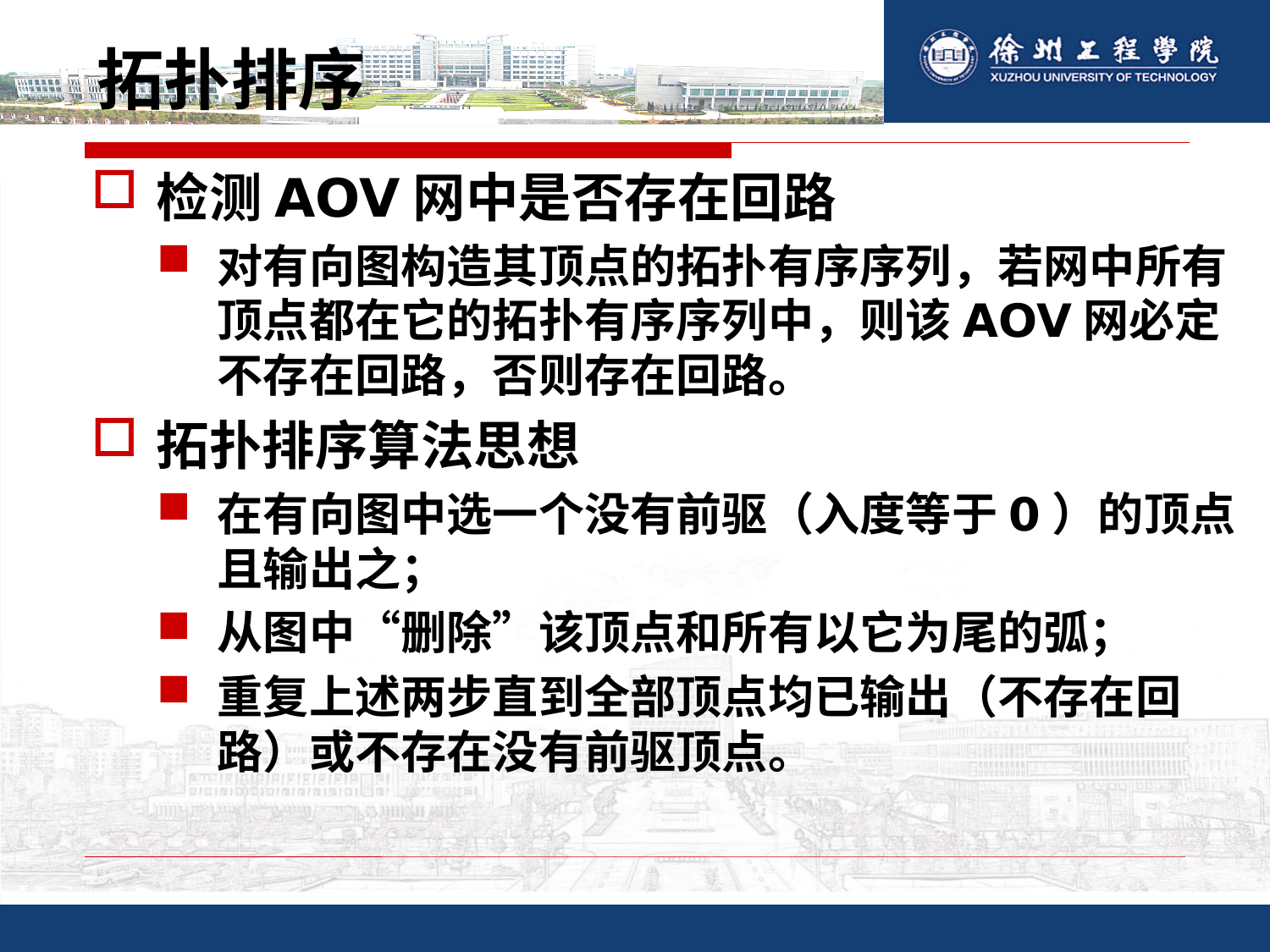

# 拓扑排序
检测AOV网中是否存在回路
对有向图构造其顶点的拓扑有序序列，若网中所有顶点都在它的拓扑有序序列中，则该AOV网必定不存在回路，否则存在回路。
拓扑排序算法思想
在有向图中选一个没有前驱（入度等于0）的顶点且输出之；
从图中“删除”该顶点和所有以它为尾的弧；
重复上述两步直到全部顶点均已输出（不存在回路）或不存在没有前驱顶点。